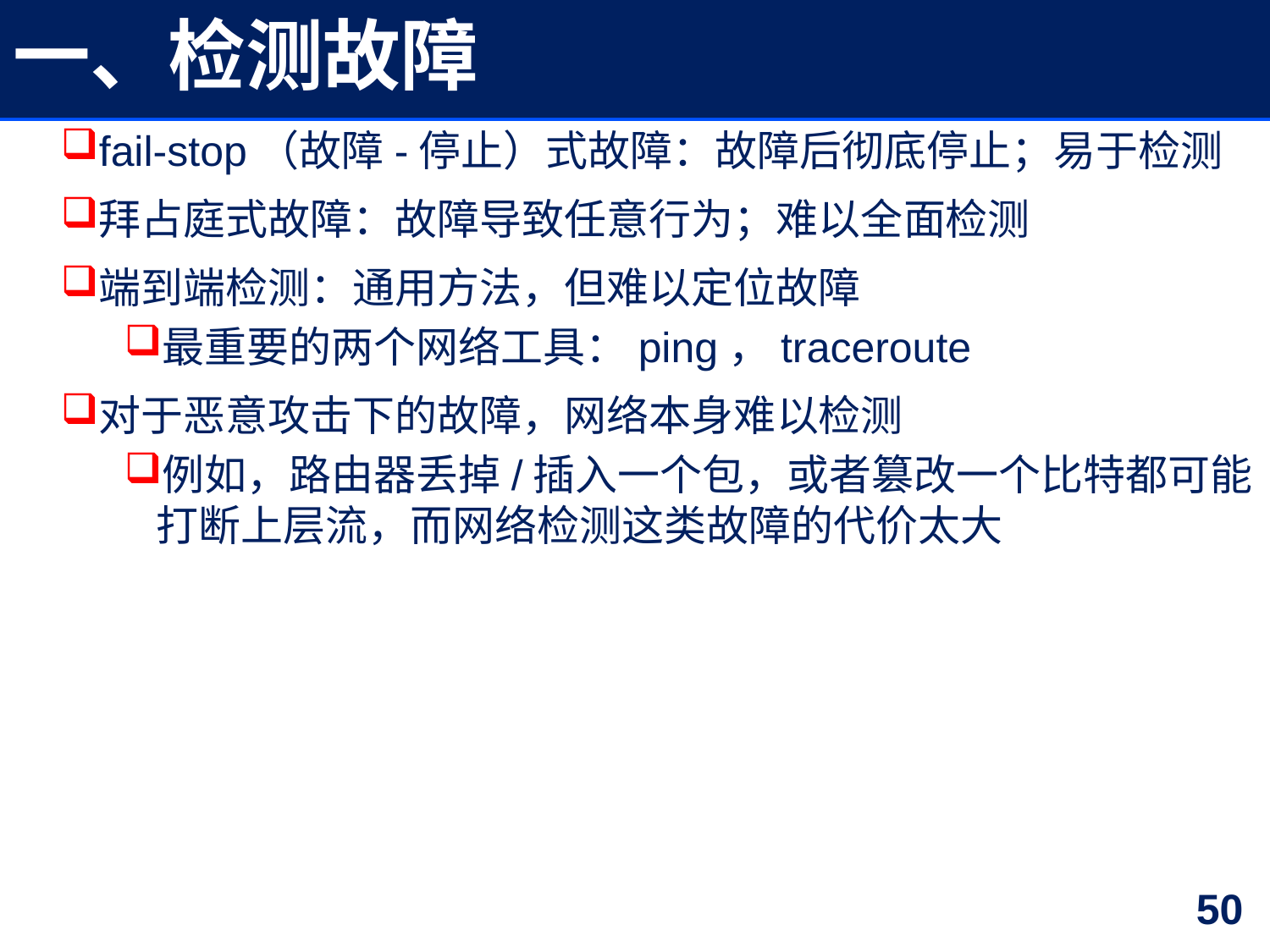

# 一、检测故障
fail-stop（故障-停止）式故障：故障后彻底停止；易于检测
拜占庭式故障：故障导致任意行为；难以全面检测
端到端检测：通用方法，但难以定位故障
最重要的两个网络工具：ping，traceroute
对于恶意攻击下的故障，网络本身难以检测
例如，路由器丢掉/插入一个包，或者篡改一个比特都可能打断上层流，而网络检测这类故障的代价太大
50